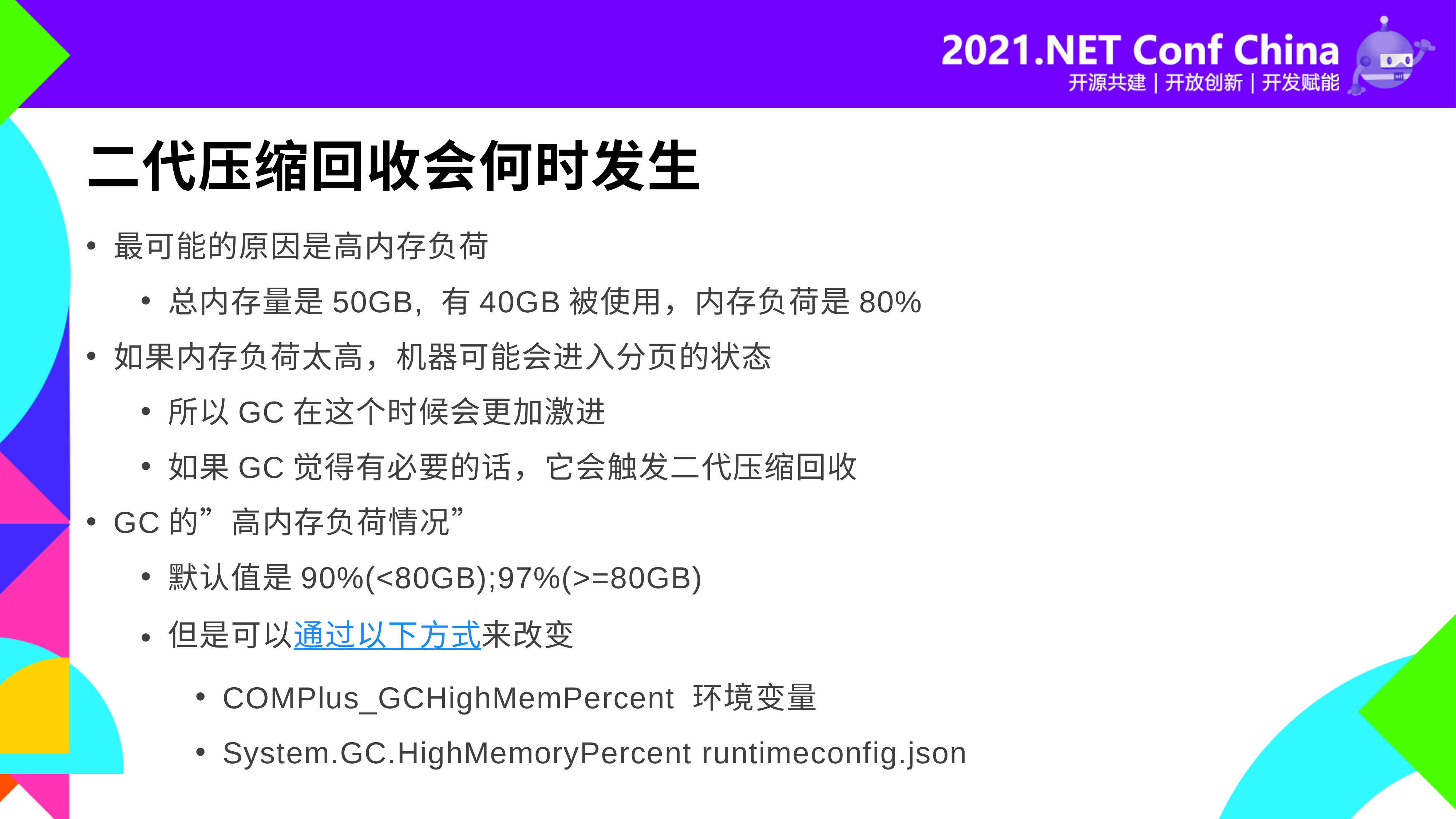

# 二代压缩回收会何时发生
最可能的原因是高内存负荷
总内存量是50GB, 有40GB被使用，内存负荷是80%
如果内存负荷太高，机器可能会进入分页的状态
所以GC在这个时候会更加激进
如果GC觉得有必要的话，它会触发二代压缩回收
GC的”高内存负荷情况”
默认值是90%(<80GB);97%(>=80GB)
但是可以通过以下方式来改变
COMPlus_GCHighMemPercent 环境变量
System.GC.HighMemoryPercent runtimeconfig.json